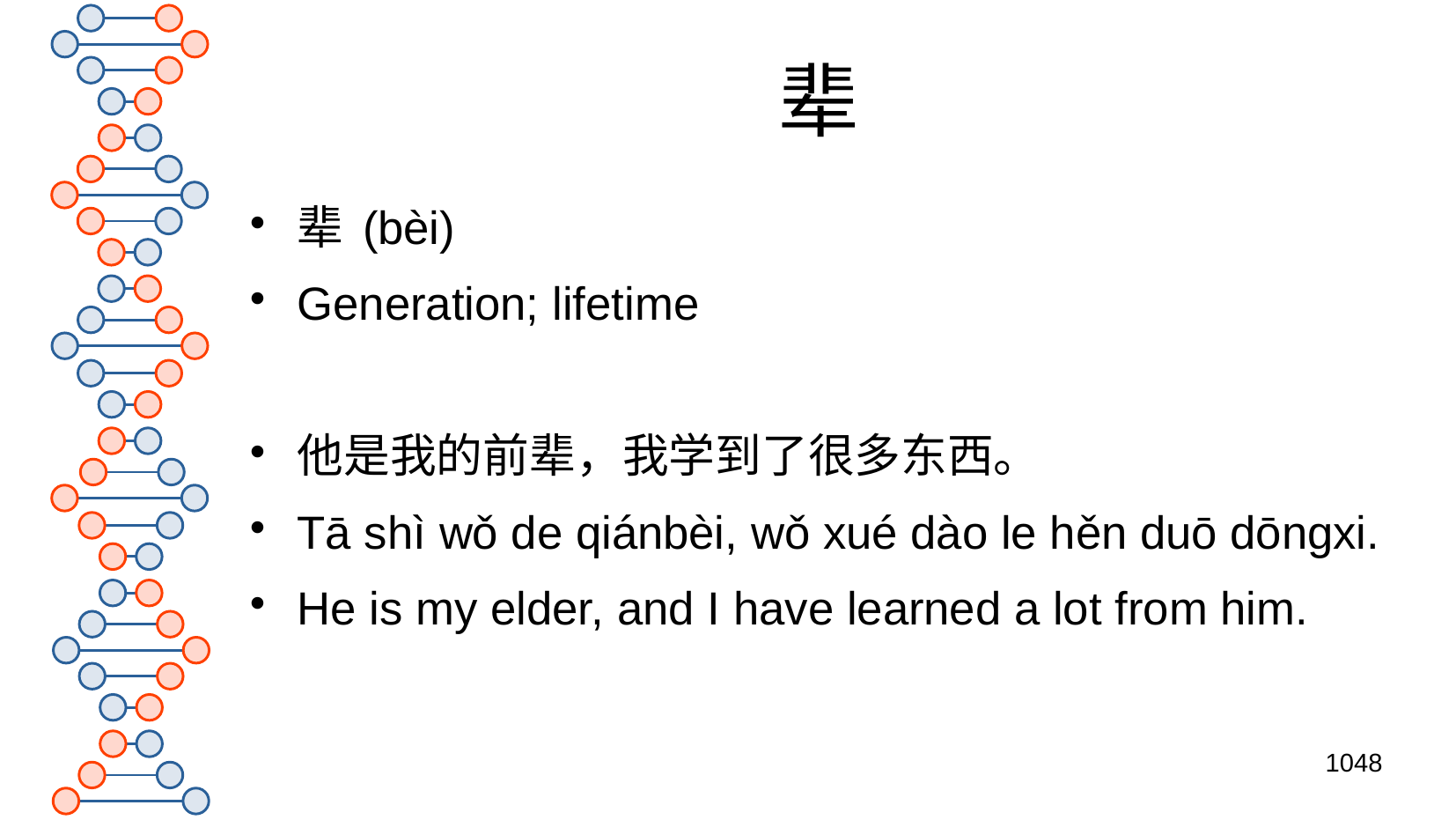

# 辈
辈 (bèi)
Generation; lifetime

他是我的前辈，我学到了很多东西。
Tā shì wǒ de qiánbèi, wǒ xué dào le hěn duō dōngxi.
He is my elder, and I have learned a lot from him.

1048